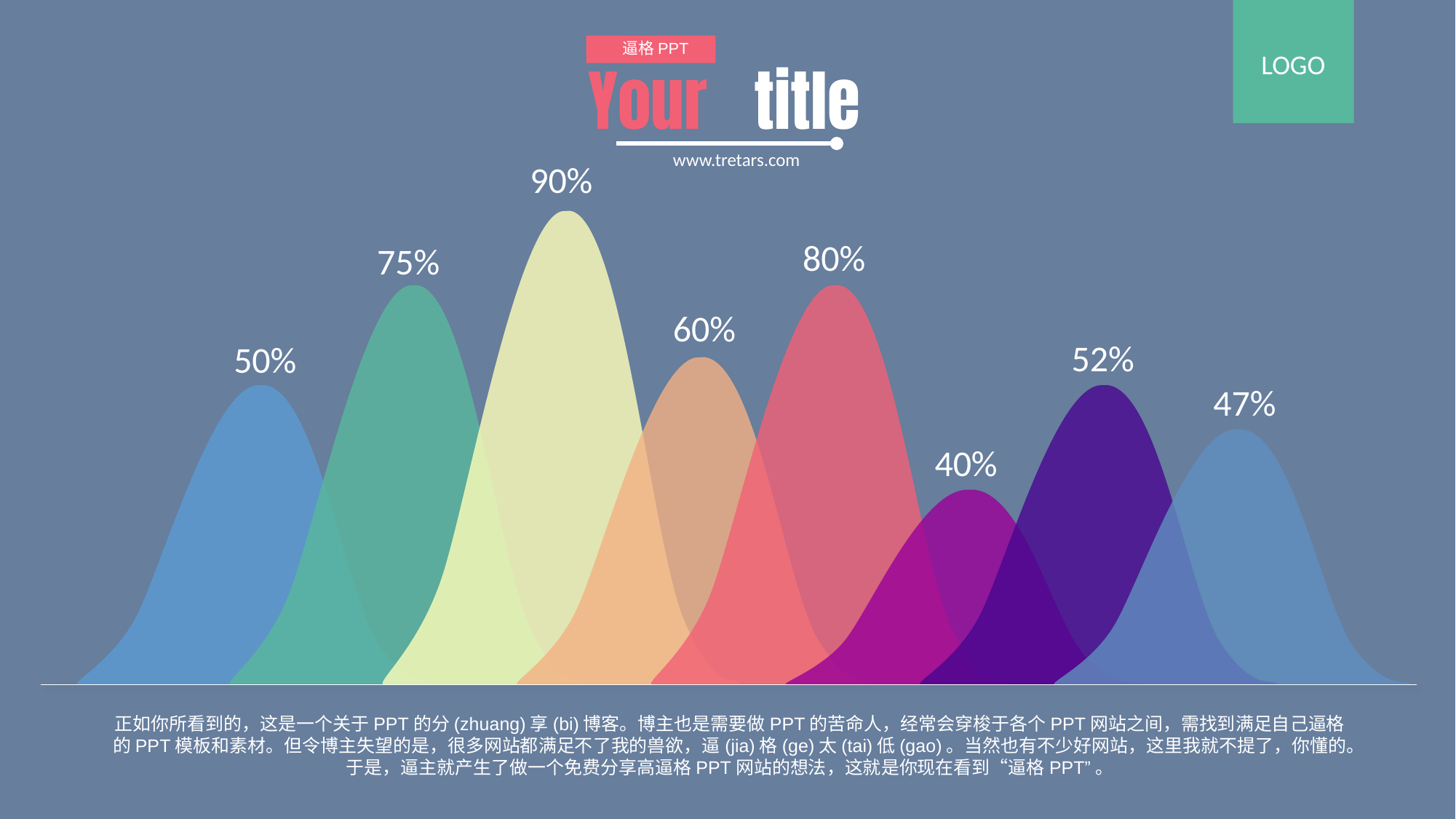

逼格PPT

Your   title

www.tretars.com
90%

80%
75%
60%
52%
50%
47%
40%
正如你所看到的，这是一个关于PPT的分(zhuang)享(bi)博客。博主也是需要做PPT的苦命人，经常会穿梭于各个PPT网站之间，需找到满足自己逼格的PPT模板和素材。但令博主失望的是，很多网站都满足不了我的兽欲，逼(jia)格(ge)太(tai)低(gao)。当然也有不少好网站，这里我就不提了，你懂的。于是，逼主就产生了做一个免费分享高逼格PPT网站的想法，这就是你现在看到“逼格PPT”。